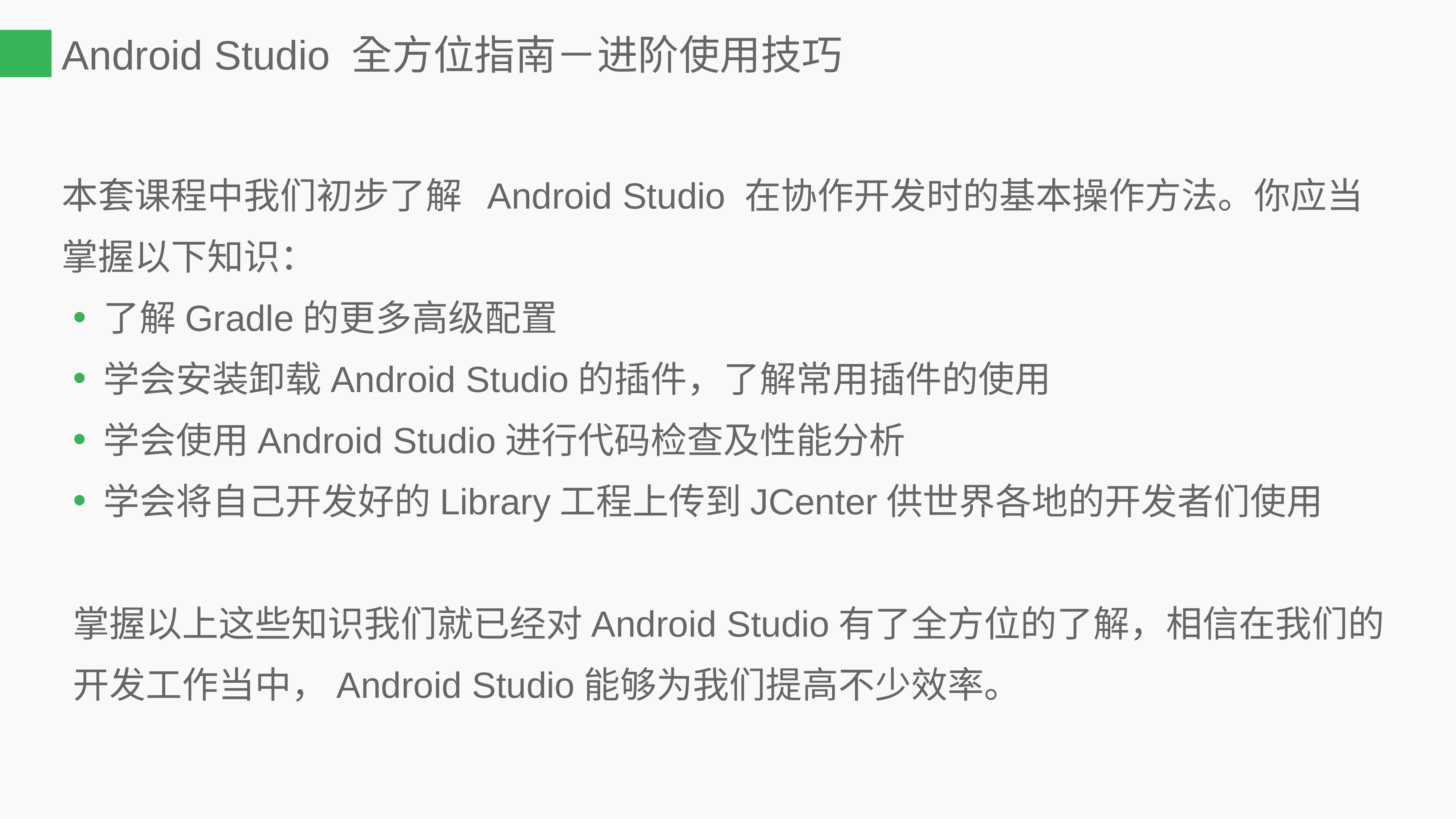

# Android Studio 全方位指南－进阶使用技巧
本套课程中我们初步了解  Android Studio 在协作开发时的基本操作方法。你应当掌握以下知识：
了解Gradle的更多高级配置
学会安装卸载Android Studio的插件，了解常用插件的使用
学会使用Android Studio进行代码检查及性能分析
学会将自己开发好的Library工程上传到JCenter供世界各地的开发者们使用

掌握以上这些知识我们就已经对Android Studio有了全方位的了解，相信在我们的开发工作当中，Android Studio能够为我们提高不少效率。